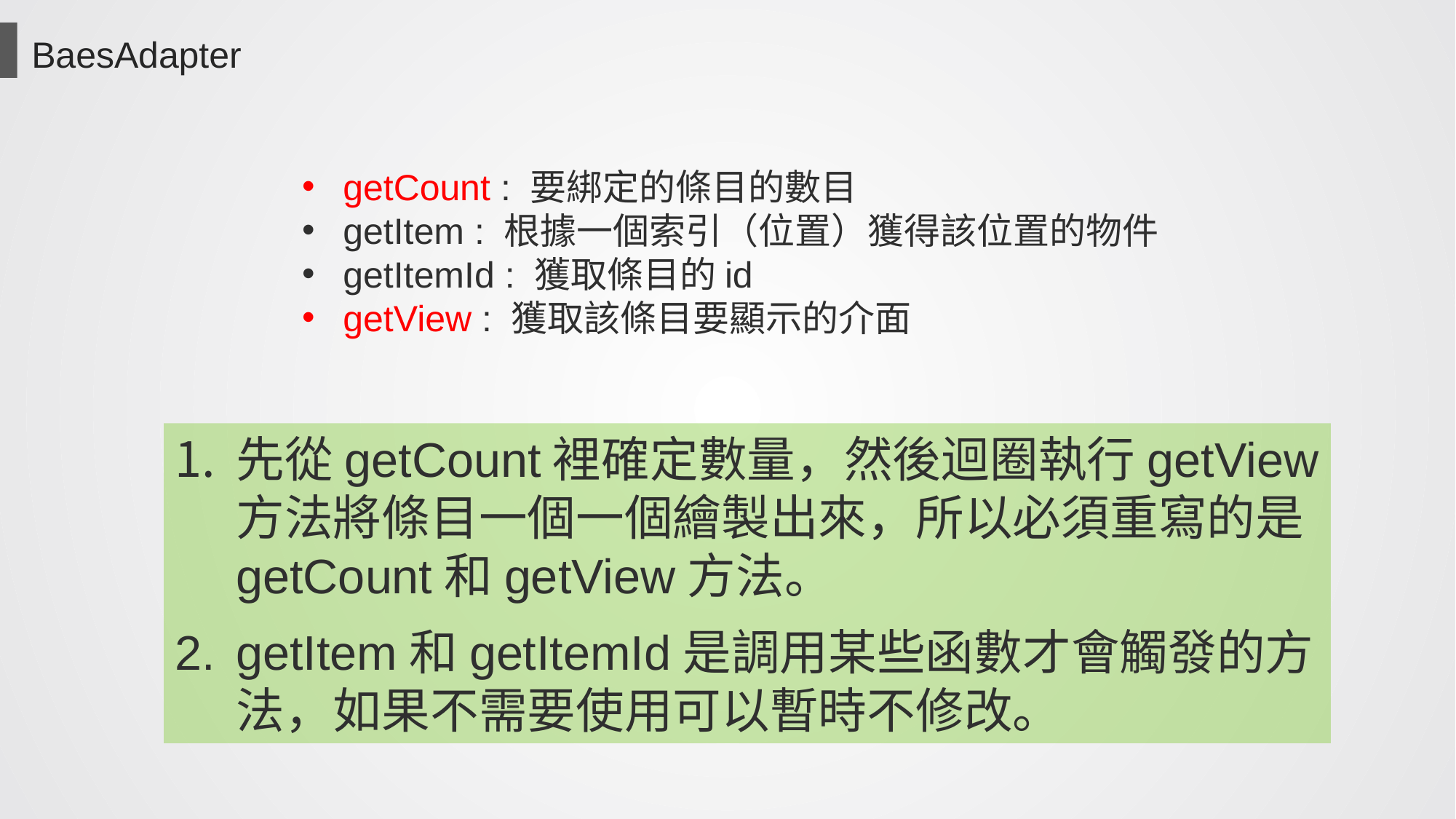

BaesAdapter
getCount : 要綁定的條目的數目
getItem : 根據一個索引（位置）獲得該位置的物件
getItemId : 獲取條目的id
getView : 獲取該條目要顯示的介面
先從getCount裡確定數量，然後迴圈執行getView方法將條目一個一個繪製出來，所以必須重寫的是getCount和getView方法。
getItem和getItemId是調用某些函數才會觸發的方法，如果不需要使用可以暫時不修改。